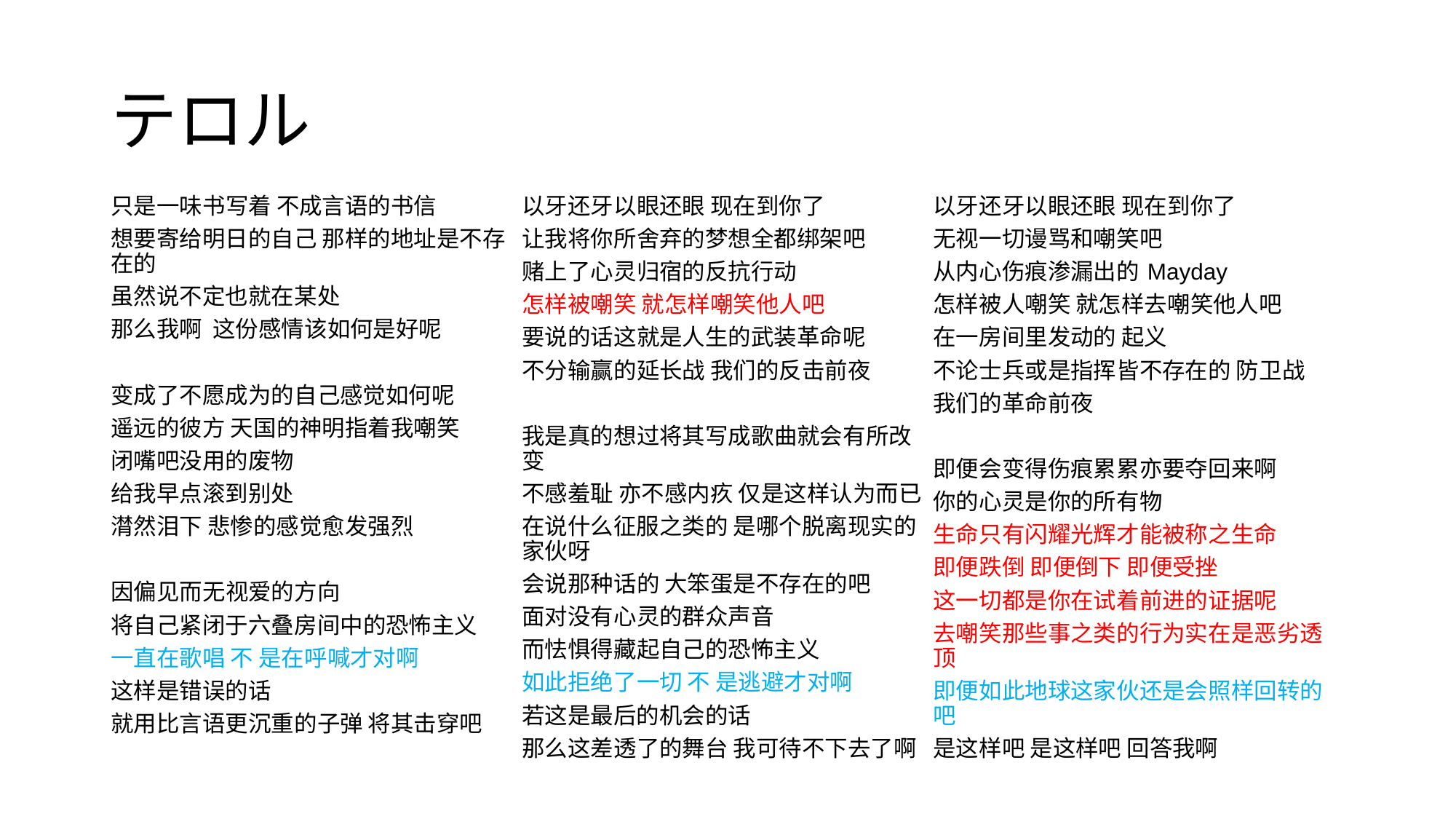

# テロル
只是一味书写着 不成言语的书信
想要寄给明日的自己 那样的地址是不存在的
虽然说不定也就在某处
那么我啊  这份感情该如何是好呢

变成了不愿成为的自己感觉如何呢
遥远的彼方 天国的神明指着我嘲笑
闭嘴吧没用的废物
给我早点滚到别处
潸然泪下 悲惨的感觉愈发强烈

因偏见而无视爱的方向
将自己紧闭于六叠房间中的恐怖主义
一直在歌唱 不 是在呼喊才对啊
这样是错误的话
就用比言语更沉重的子弹 将其击穿吧

以牙还牙以眼还眼 现在到你了
让我将你所舍弃的梦想全都绑架吧
赌上了心灵归宿的反抗行动
怎样被嘲笑 就怎样嘲笑他人吧
要说的话这就是人生的武装革命呢
不分输赢的延长战 我们的反击前夜

我是真的想过将其写成歌曲就会有所改变
不感羞耻 亦不感内疚 仅是这样认为而已
在说什么征服之类的 是哪个脱离现实的家伙呀
会说那种话的 大笨蛋是不存在的吧
面对没有心灵的群众声音
而怯惧得藏起自己的恐怖主义
如此拒绝了一切 不 是逃避才对啊
若这是最后的机会的话
那么这差透了的舞台 我可待不下去了啊

以牙还牙以眼还眼 现在到你了
无视一切谩骂和嘲笑吧
从内心伤痕渗漏出的 Mayday
怎样被人嘲笑 就怎样去嘲笑他人吧
在一房间里发动的 起义
不论士兵或是指挥皆不存在的 防卫战
我们的革命前夜

即便会变得伤痕累累亦要夺回来啊
你的心灵是你的所有物
生命只有闪耀光辉才能被称之生命
即便跌倒 即便倒下 即便受挫
这一切都是你在试着前进的证据呢
去嘲笑那些事之类的行为实在是恶劣透顶
即便如此地球这家伙还是会照样回转的吧
是这样吧 是这样吧 回答我啊